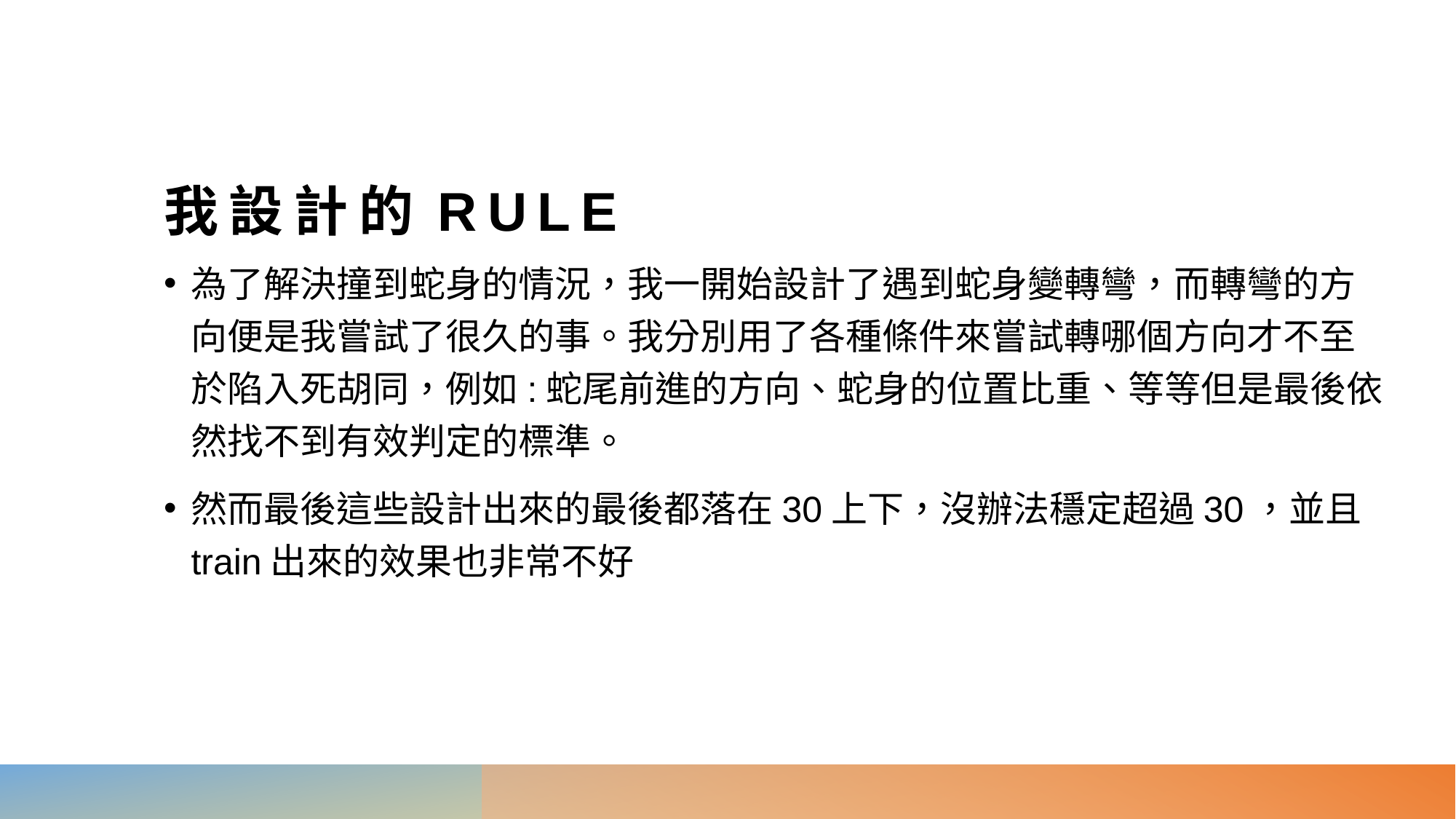

# 我設計的RULE
為了解決撞到蛇身的情況，我一開始設計了遇到蛇身變轉彎，而轉彎的方向便是我嘗試了很久的事。我分別用了各種條件來嘗試轉哪個方向才不至於陷入死胡同，例如:蛇尾前進的方向、蛇身的位置比重、等等但是最後依然找不到有效判定的標準。
然而最後這些設計出來的最後都落在30上下，沒辦法穩定超過30，並且train出來的效果也非常不好